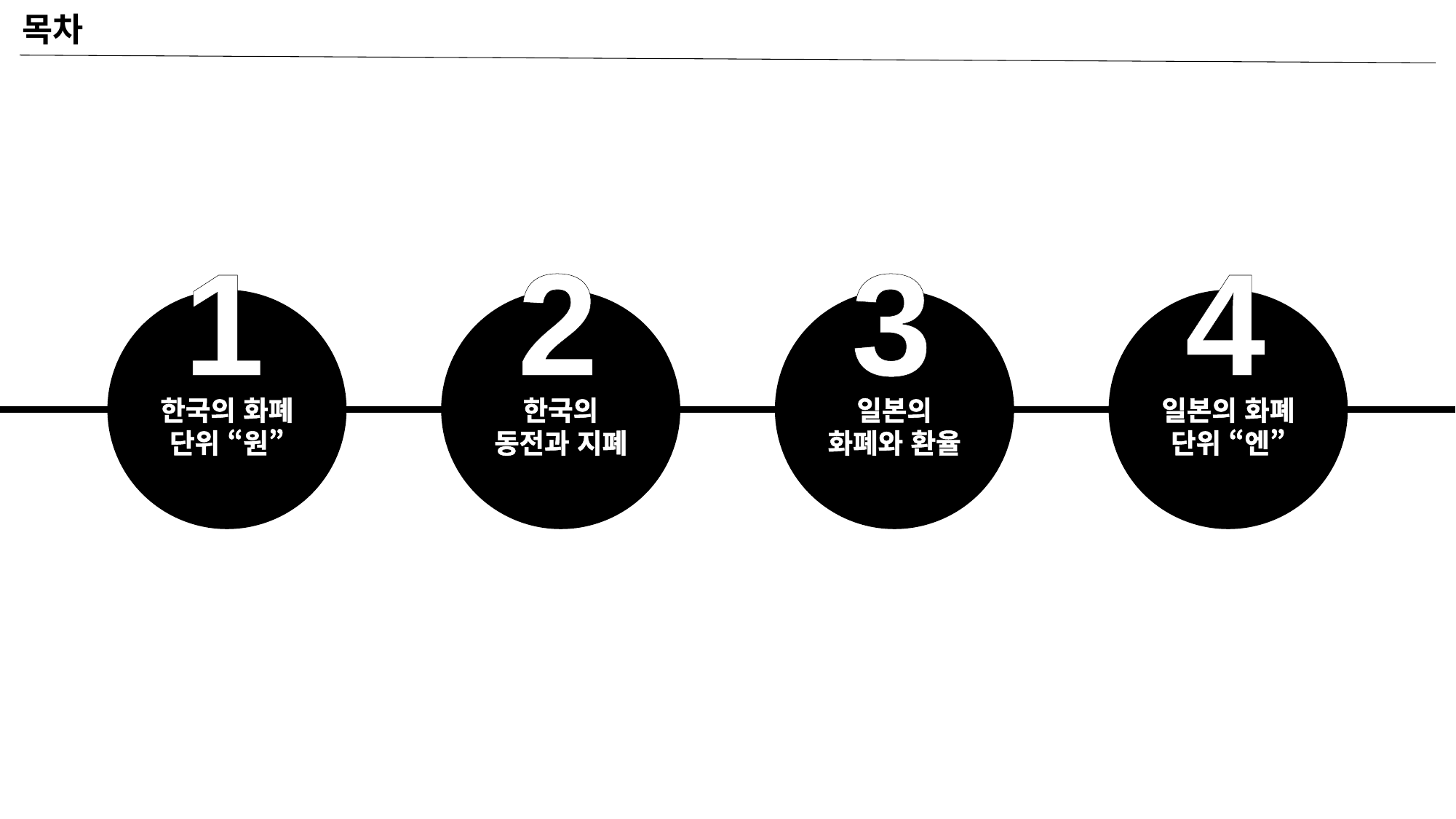

목차
1
2
3
4

일본의 화폐 단위 “엔”

한국의 동전과 지폐

일본의 화폐와 환율

한국의 화폐 단위 “원”